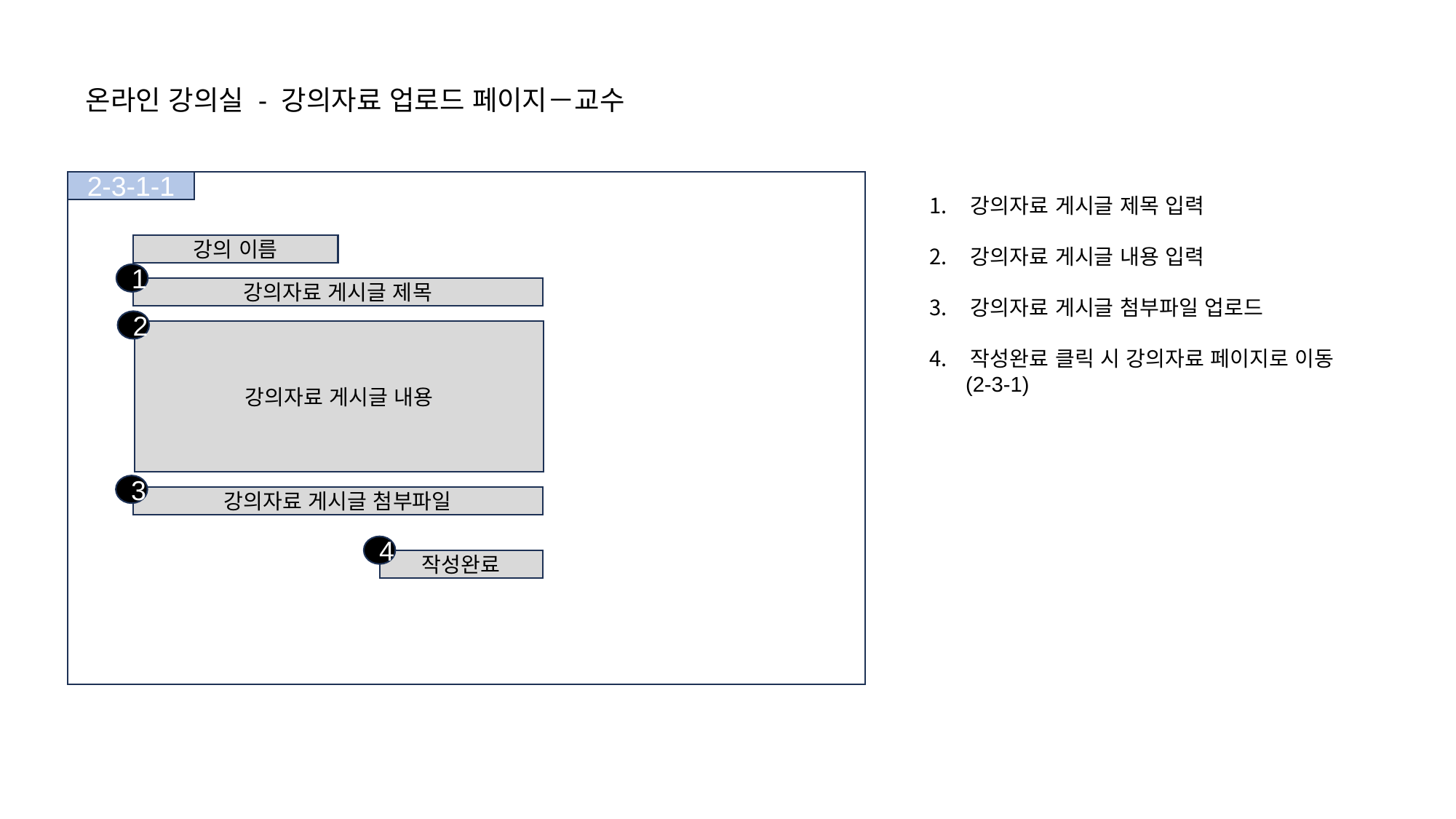

온라인 강의실 - 강의자료 업로드 페이지－교수

2-3-1-1
강의자료 게시글 제목 입력

강의자료 게시글 내용 입력

강의자료 게시글 첨부파일 업로드

작성완료 클릭 시 강의자료 페이지로 이동
      (2-3-1)
강의 이름
1
강의자료 게시글 제목
2
강의자료 게시글 내용
3
강의자료 게시글 첨부파일
4
작성완료